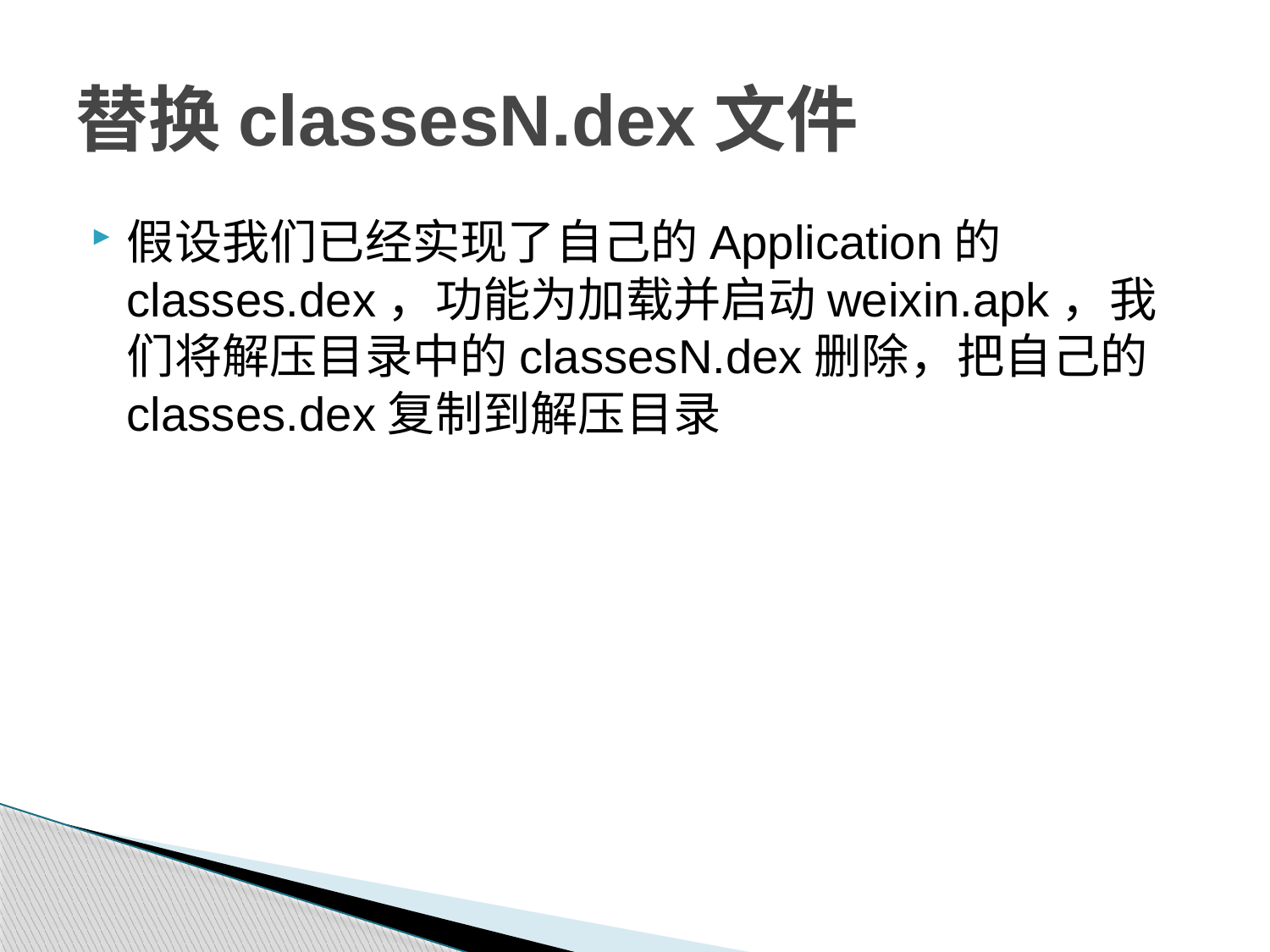

# 替换classesN.dex文件
假设我们已经实现了自己的Application的classes.dex，功能为加载并启动weixin.apk，我们将解压目录中的classesN.dex删除，把自己的classes.dex复制到解压目录